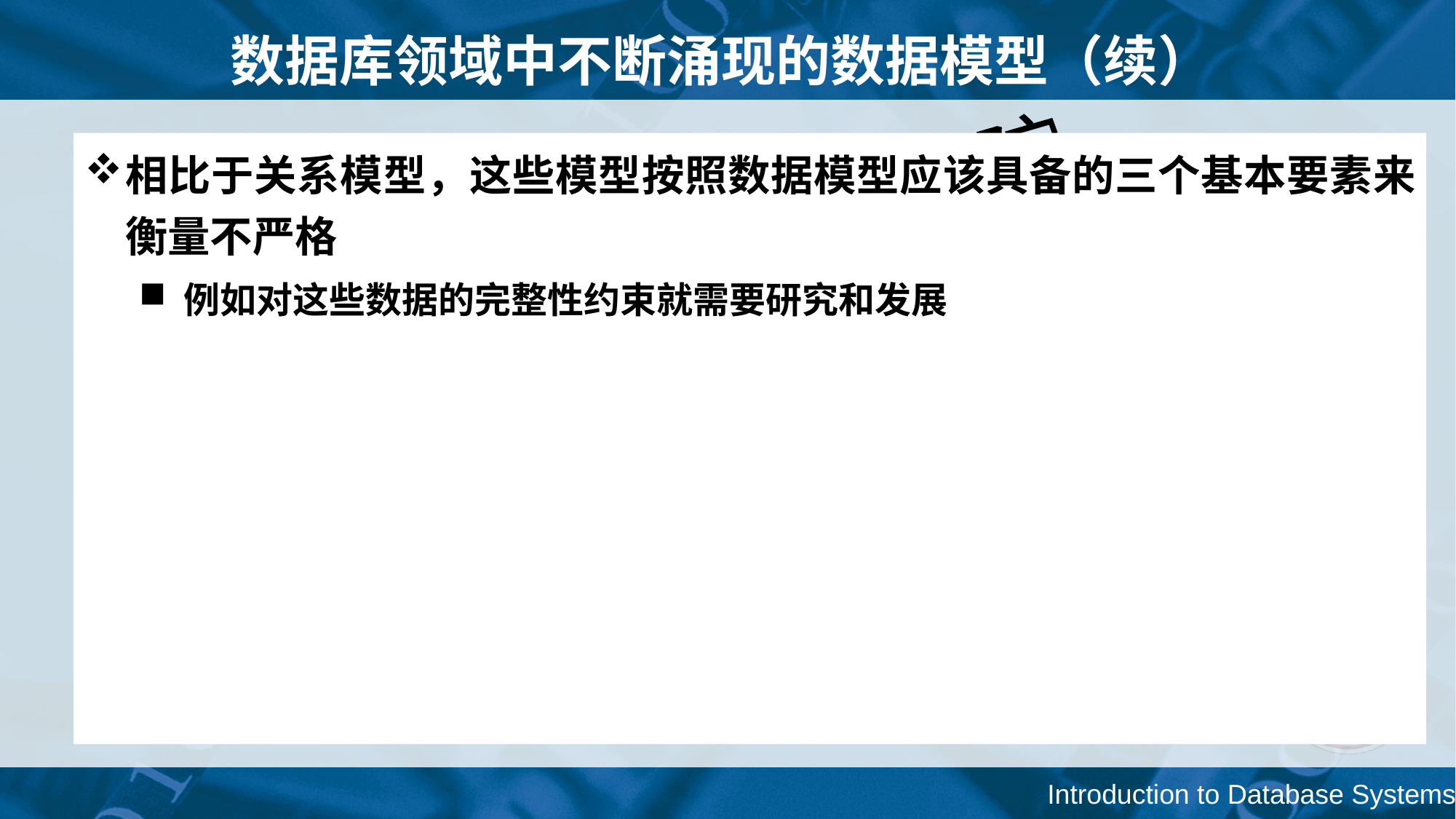

# 数据库领域中不断涌现的数据模型（续）
相比于关系模型，这些模型按照数据模型应该具备的三个基本要素来衡量不严格
 例如对这些数据的完整性约束就需要研究和发展